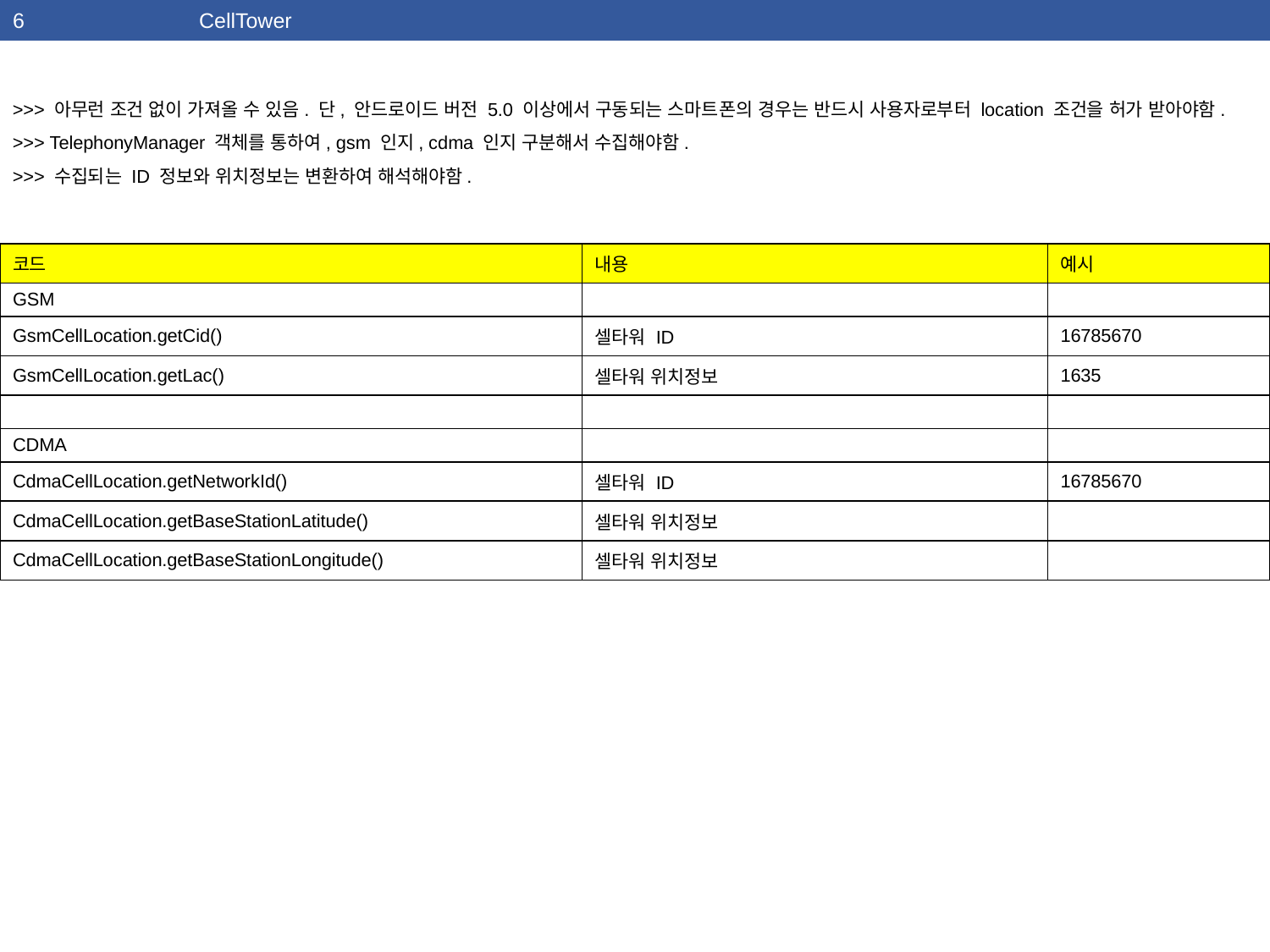

| 6 | CellTower |
| --- | --- |
>>> 아무런 조건 없이 가져올 수 있음. 단, 안드로이드 버전 5.0 이상에서 구동되는 스마트폰의 경우는 반드시 사용자로부터 location 조건을 허가 받아야함.
>>> TelephonyManager 객체를 통하여, gsm 인지, cdma 인지 구분해서 수집해야함.
>>> 수집되는 ID 정보와 위치정보는 변환하여 해석해야함.
| 코드 | 내용 | 예시 |
| --- | --- | --- |
| GSM |  |  |
| GsmCellLocation.getCid() | 셀타워 ID | 16785670 |
| GsmCellLocation.getLac() | 셀타워 위치정보 | 1635 |
|  |  |  |
| CDMA |  |  |
| CdmaCellLocation.getNetworkId() | 셀타워 ID | 16785670 |
| CdmaCellLocation.getBaseStationLatitude() | 셀타워 위치정보 |  |
| CdmaCellLocation.getBaseStationLongitude() | 셀타워 위치정보 |  |